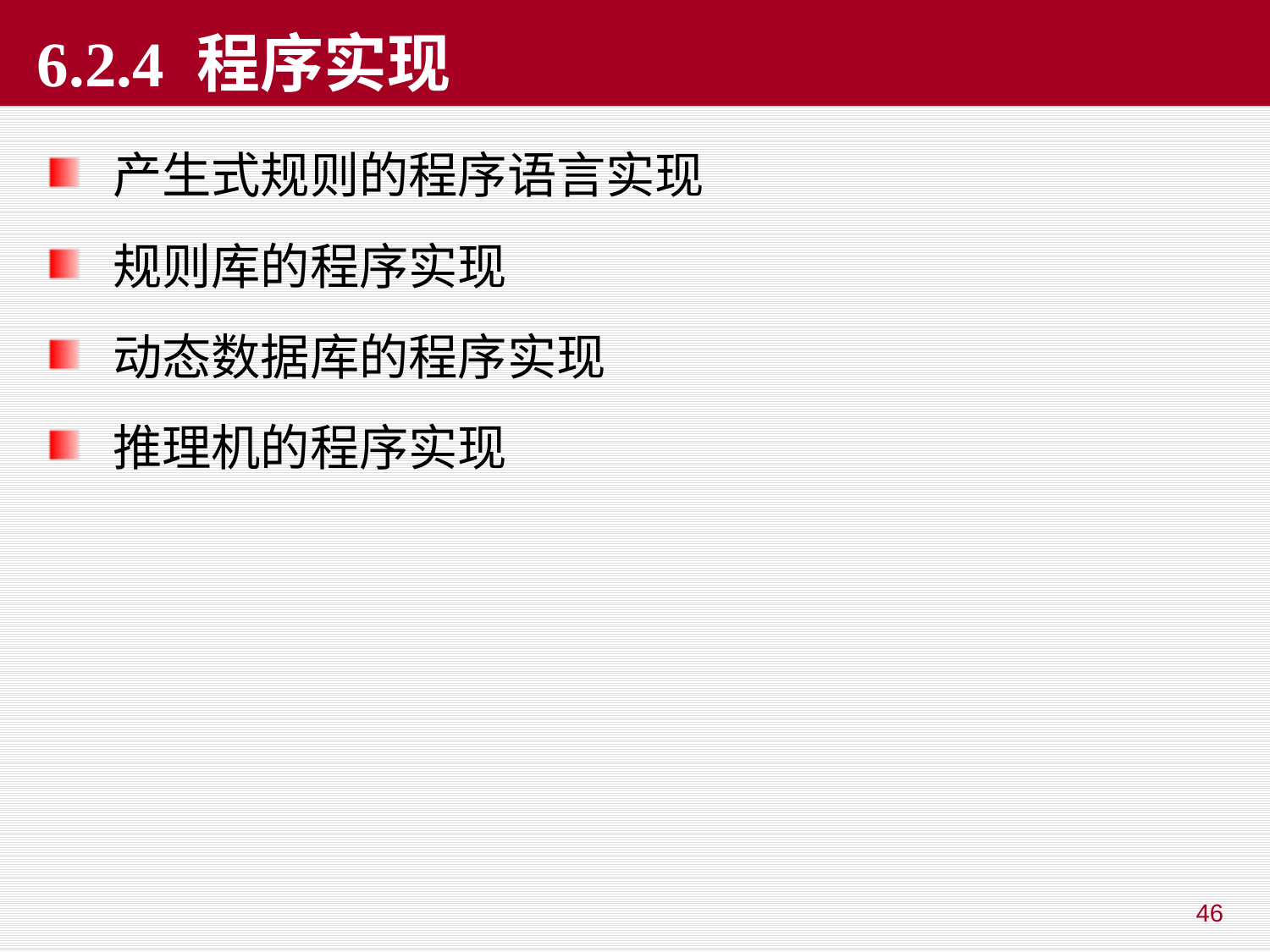

# 6.2.4 程序实现
产生式规则的程序语言实现
规则库的程序实现
动态数据库的程序实现
推理机的程序实现
46